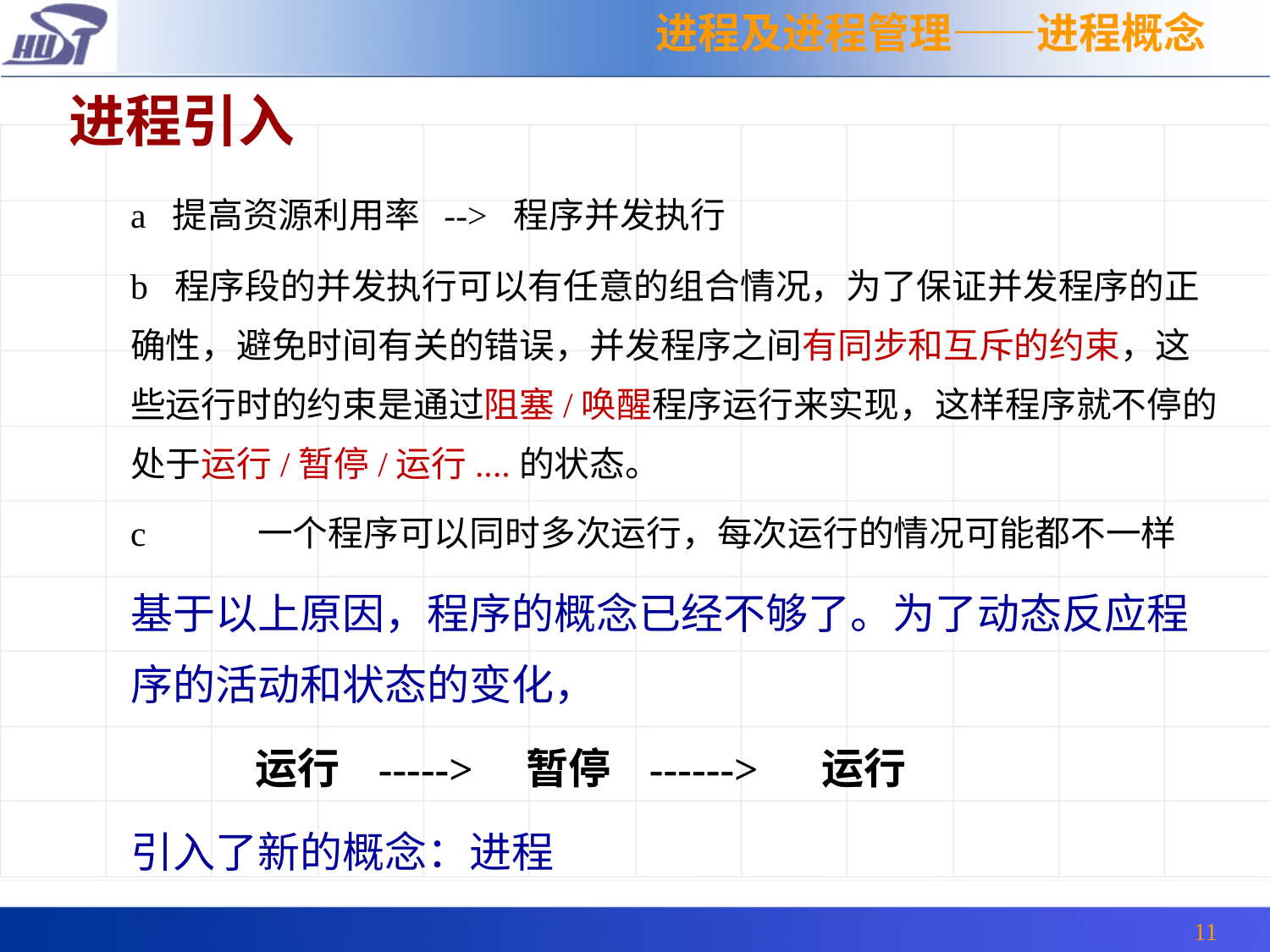

进程及进程管理——进程概念
 进程引入
	a  提高资源利用率  -->  程序并发执行
	b  程序段的并发执行可以有任意的组合情况，为了保证并发程序的正确性，避免时间有关的错误，并发程序之间有同步和互斥的约束，这些运行时的约束是通过阻塞/唤醒程序运行来实现，这样程序就不停的处于运行/暂停/运行....的状态。
	c 	一个程序可以同时多次运行，每次运行的情况可能都不一样
	基于以上原因，程序的概念已经不够了。为了动态反应程序的活动和状态的变化，
	            运行   ----->    暂停   ------>     运行
	引入了新的概念：进程
11